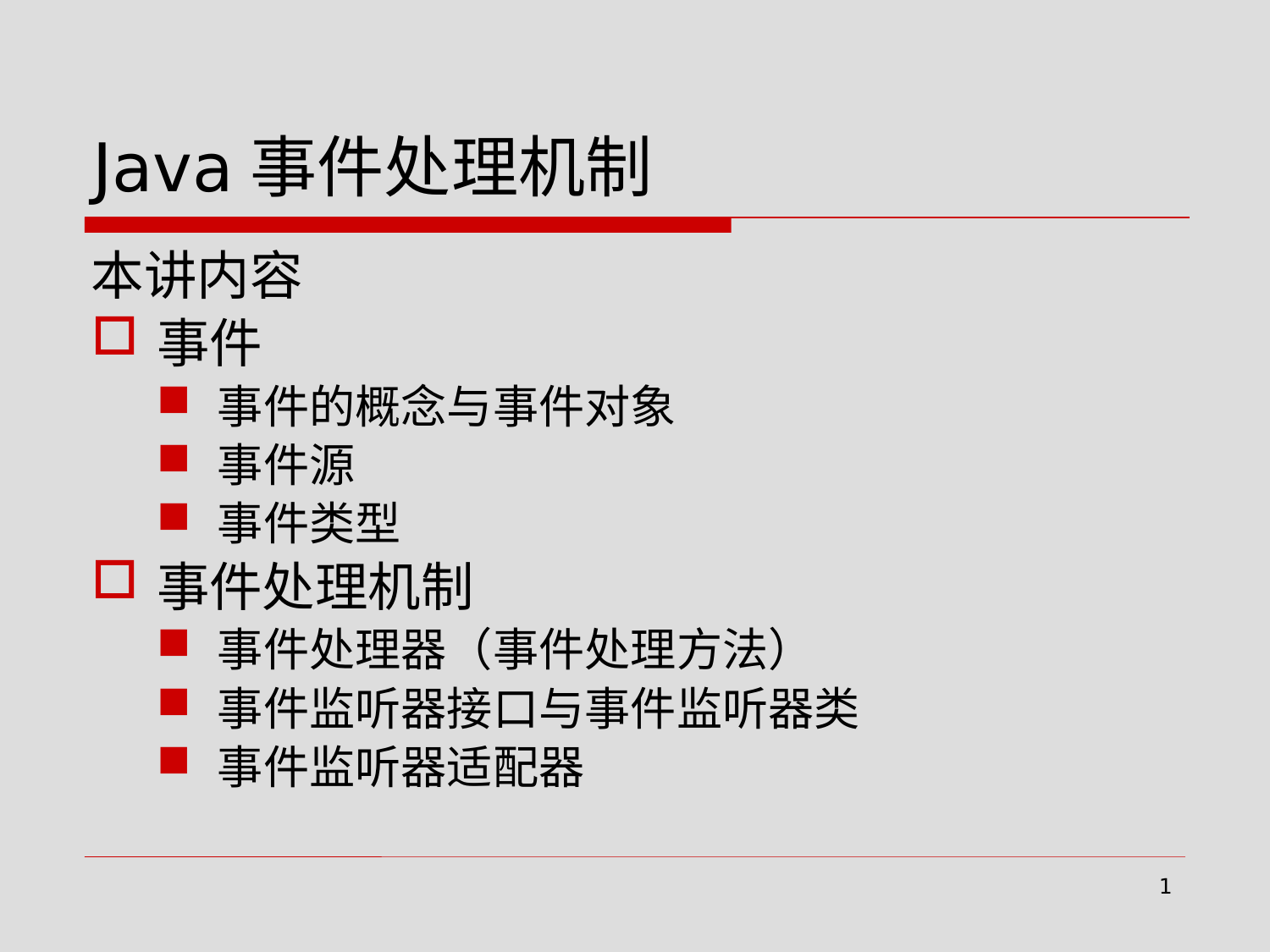

# Java事件处理机制
本讲内容
事件
事件的概念与事件对象
事件源
事件类型
事件处理机制
事件处理器（事件处理方法）
事件监听器接口与事件监听器类
事件监听器适配器
1